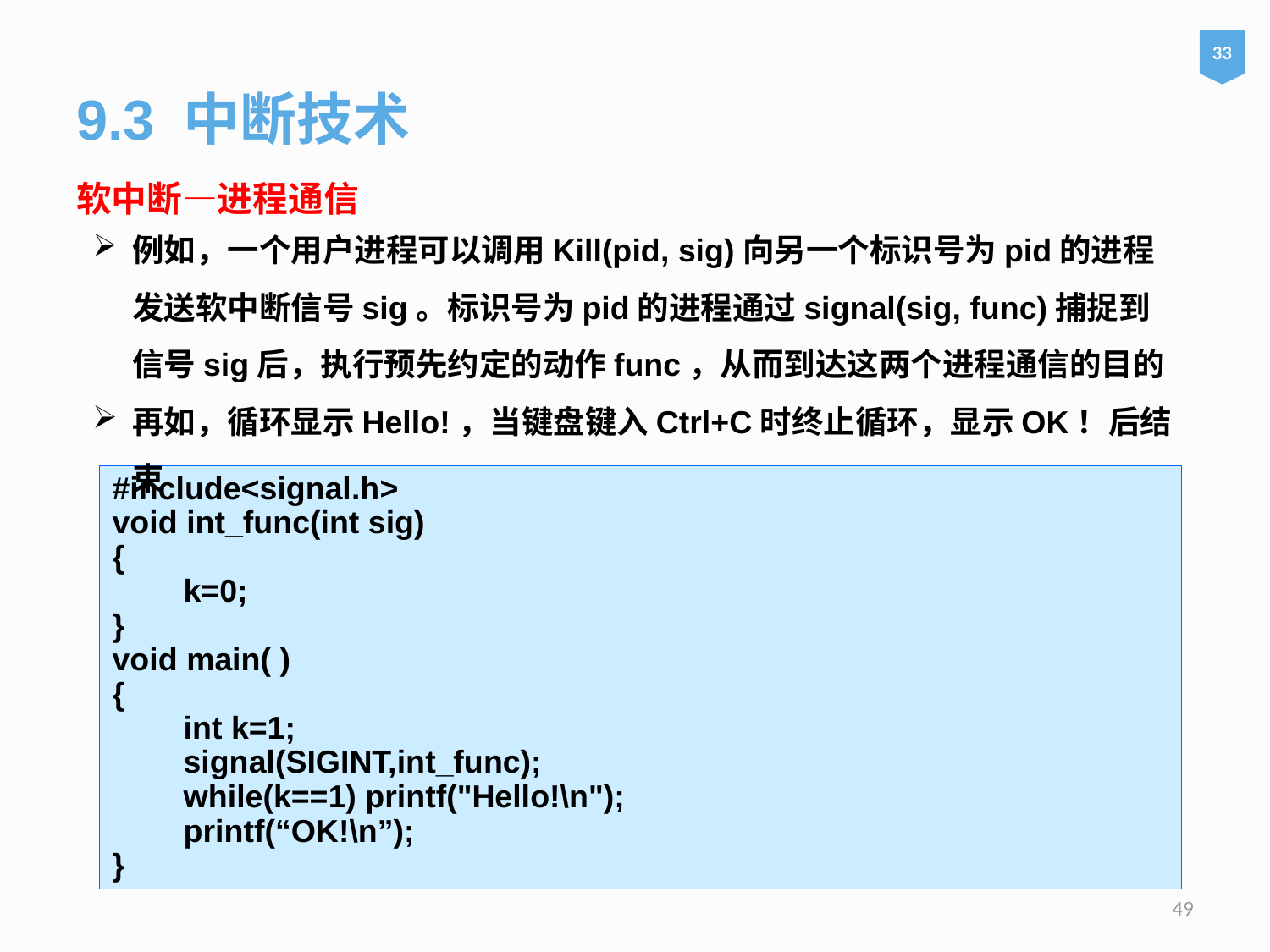

33
9.3 中断技术
软中断—进程通信
例如，一个用户进程可以调用Kill(pid, sig)向另一个标识号为pid的进程发送软中断信号sig。标识号为pid的进程通过signal(sig, func)捕捉到信号sig后，执行预先约定的动作func，从而到达这两个进程通信的目的
再如，循环显示Hello!，当键盘键入Ctrl+C时终止循环，显示OK！后结束

#include<signal.h>
void int_func(int sig)
{
        k=0;
}
void main( )
{
        int k=1;
        signal(SIGINT,int_func);
        while(k==1) printf("Hello!\n");
        printf(“OK!\n”);
}
49